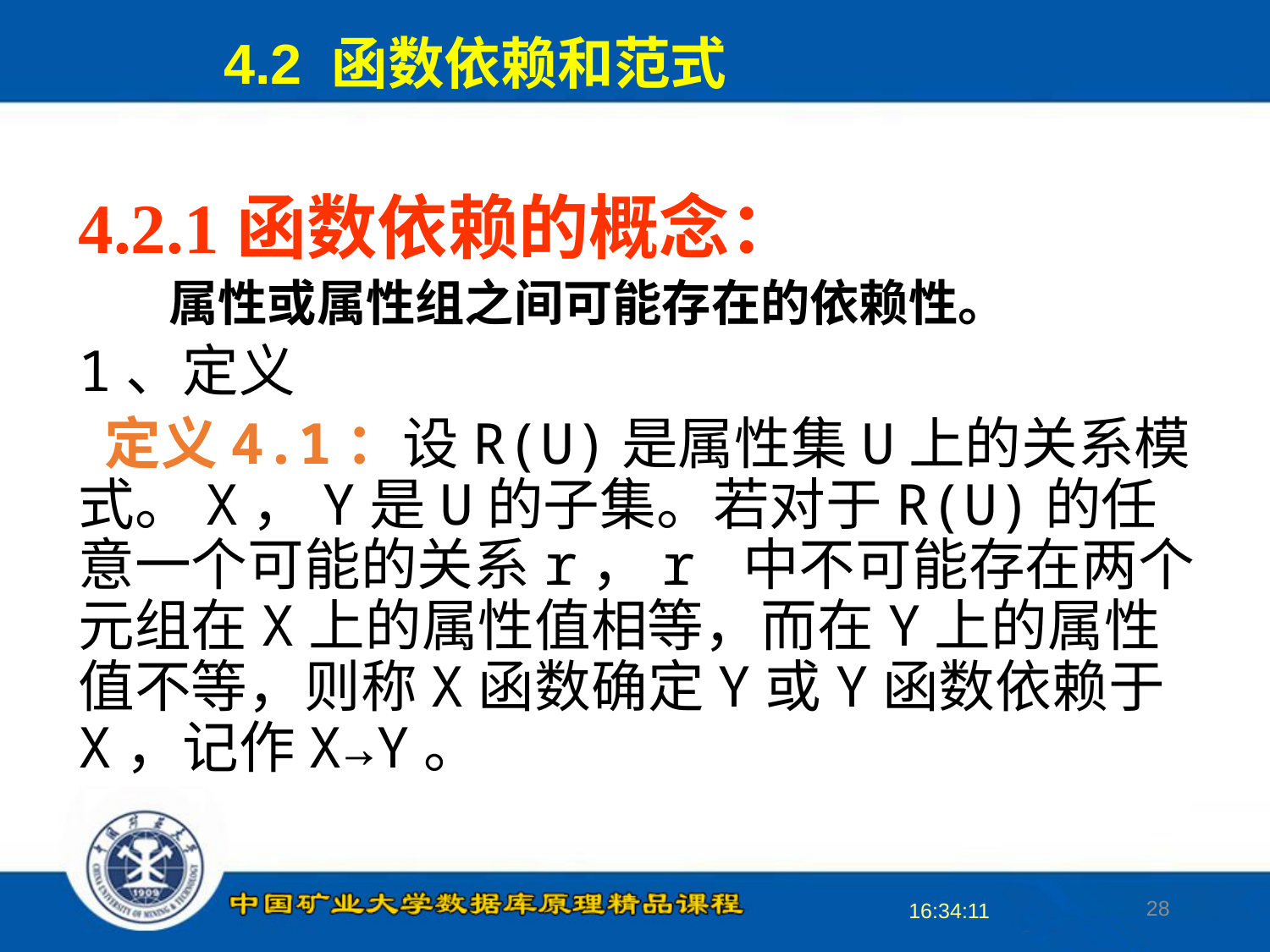

4.2 函数依赖和范式
4.2.1函数依赖的概念：
       属性或属性组之间可能存在的依赖性。
1、定义
 定义4.1：设R(U)是属性集U上的关系模式。X，Y是U的子集。若对于R(U)的任意一个可能的关系r，r 中不可能存在两个元组在X上的属性值相等，而在Y上的属性值不等，则称X函数确定Y或Y函数依赖于X，记作X→Y。
28
16:34:11